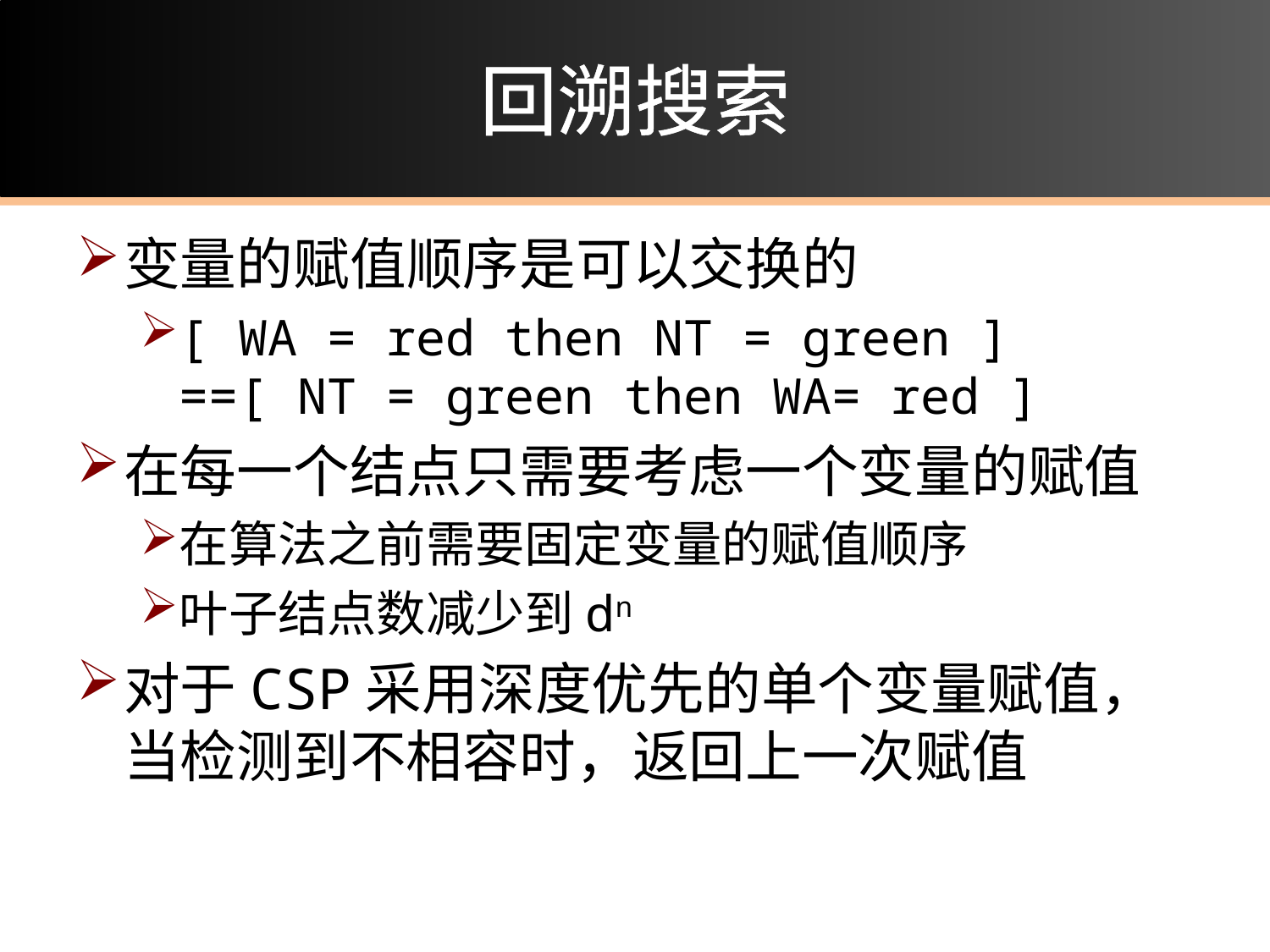

# 回溯搜索
变量的赋值顺序是可以交换的
[ WA = red then NT = green ] ==[ NT = green then WA= red ]
在每一个结点只需要考虑一个变量的赋值
在算法之前需要固定变量的赋值顺序
叶子结点数减少到dn
对于CSP采用深度优先的单个变量赋值，当检测到不相容时，返回上一次赋值